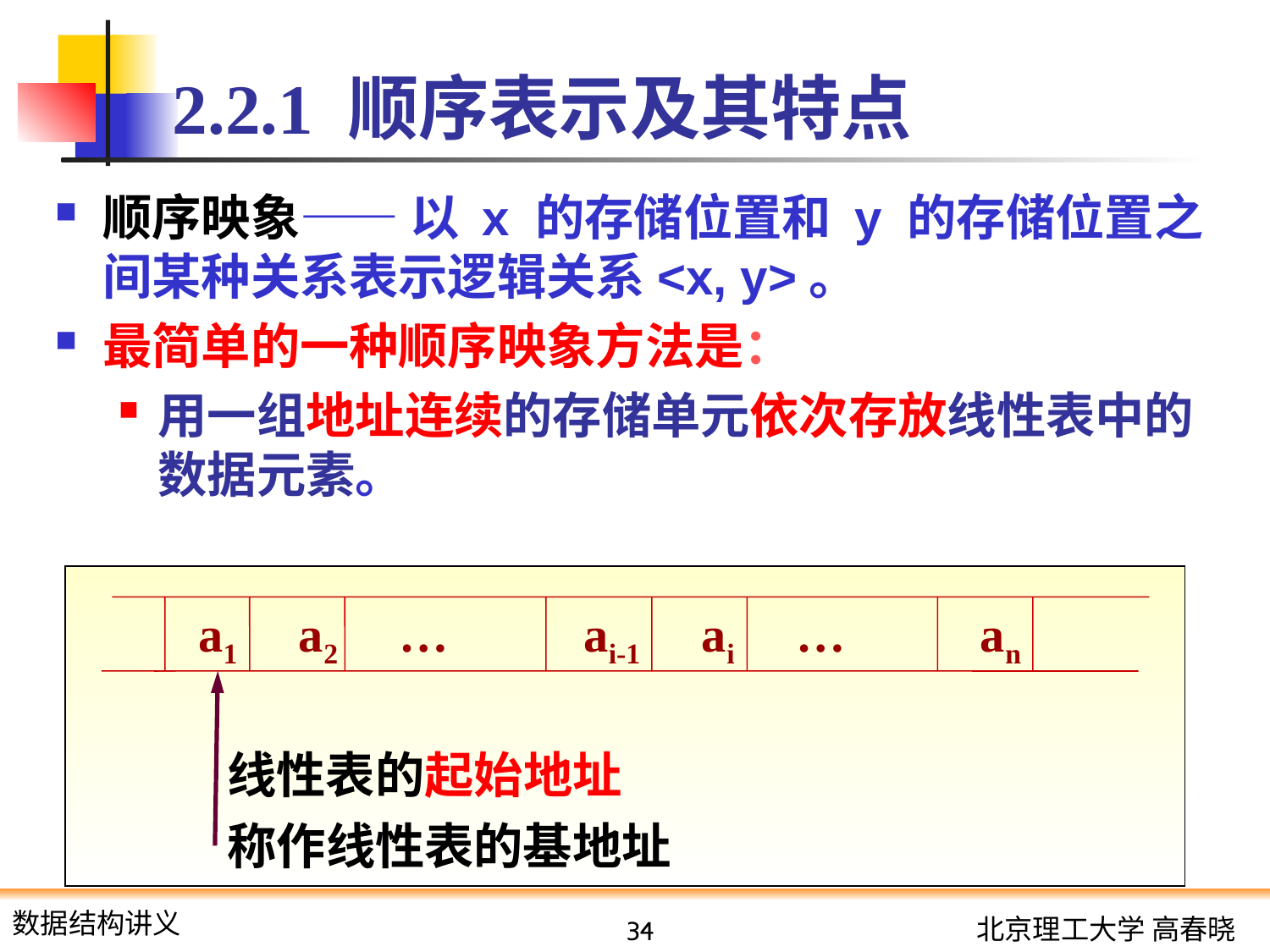

# 2.2.1 顺序表示及其特点
顺序映象—— 以 x 的存储位置和 y 的存储位置之间某种关系表示逻辑关系<x, y>。
最简单的一种顺序映象方法是：
用一组地址连续的存储单元依次存放线性表中的数据元素。

 a1     a2     …           ai-1     ai     …           an

线性表的起始地址
称作线性表的基地址
34